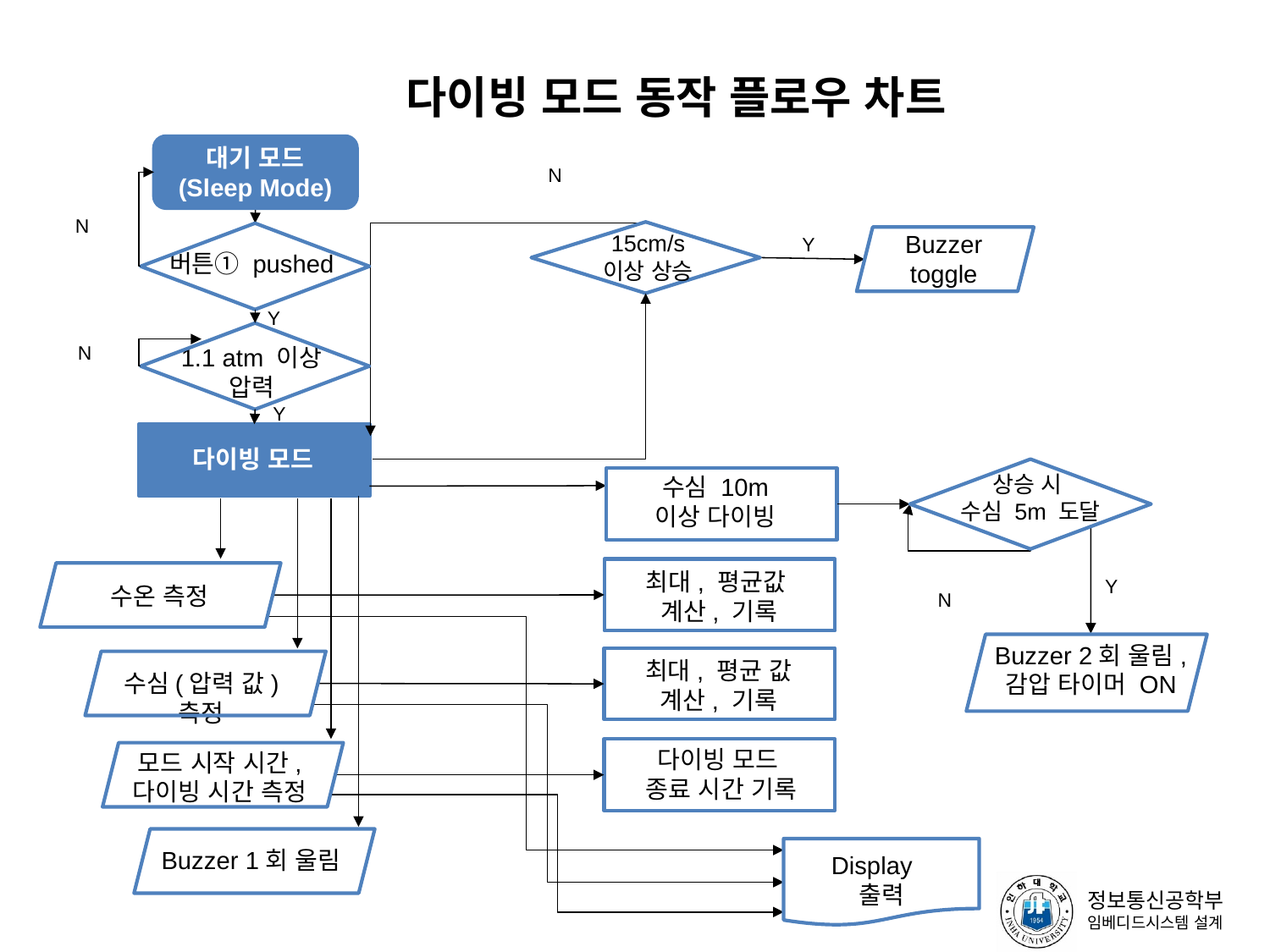

# 다이빙 모드 동작 플로우 차트
대기 모드
(Sleep Mode)
N
N

Buzzer
toggle
15cm/s
이상 상승

Y

버튼① pushed
Y

N
1.1 atm 이상
압력
Y

다이빙 모드

상승 시
수심 5m 도달
수심 10m
이상 다이빙

최대, 평균값
계산, 기록

Y
수온 측정
N
Buzzer 2회 울림,
감압 타이머 ON

최대, 평균 값 계산, 기록

수심(압력 값) 측정
다이빙 모드
종료 시간 기록

모드 시작 시간,
다이빙 시간 측정

Buzzer 1회 울림
Display
 출력